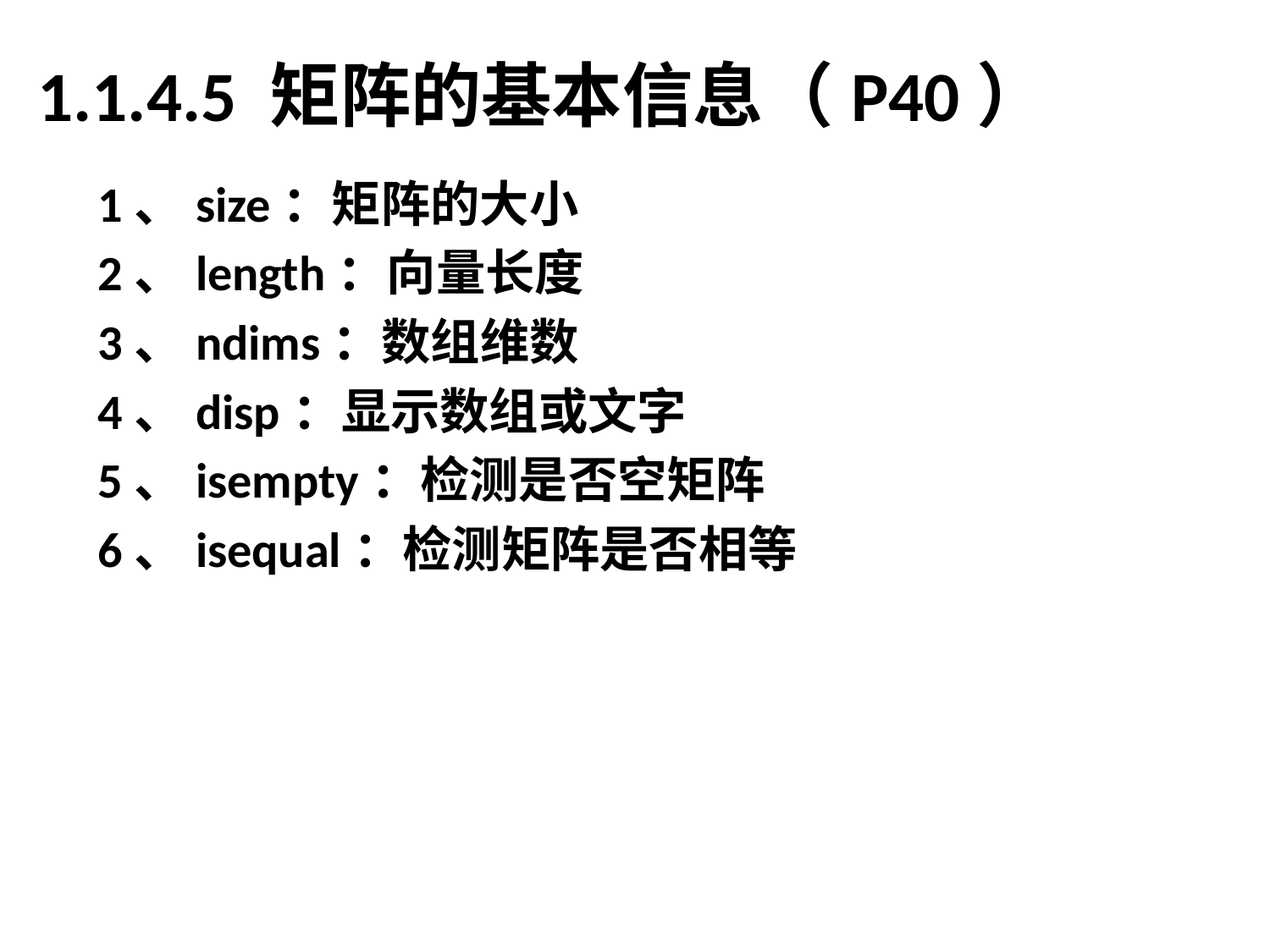

# 1.1.4.5 矩阵的基本信息（P40）
1、size：矩阵的大小
2、length：向量长度
3、ndims：数组维数
4、disp：显示数组或文字
5、isempty：检测是否空矩阵
6、isequal：检测矩阵是否相等